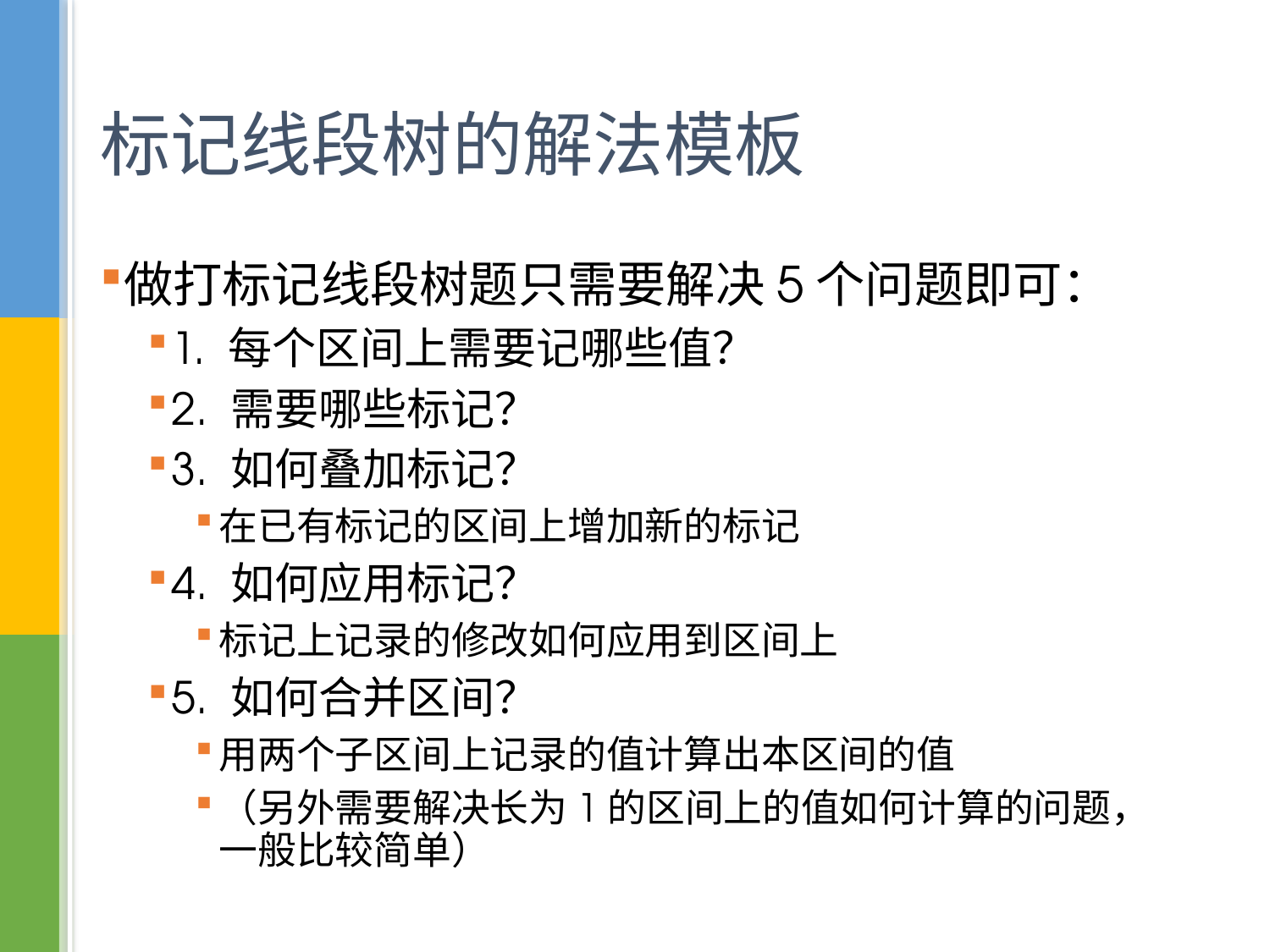

# 标记线段树的解法模板
做打标记线段树题只需要解决5个问题即可：
1. 每个区间上需要记哪些值？
2. 需要哪些标记？
3. 如何叠加标记？
在已有标记的区间上增加新的标记
4. 如何应用标记？
标记上记录的修改如何应用到区间上
5. 如何合并区间？
用两个子区间上记录的值计算出本区间的值
（另外需要解决长为1的区间上的值如何计算的问题，一般比较简单）